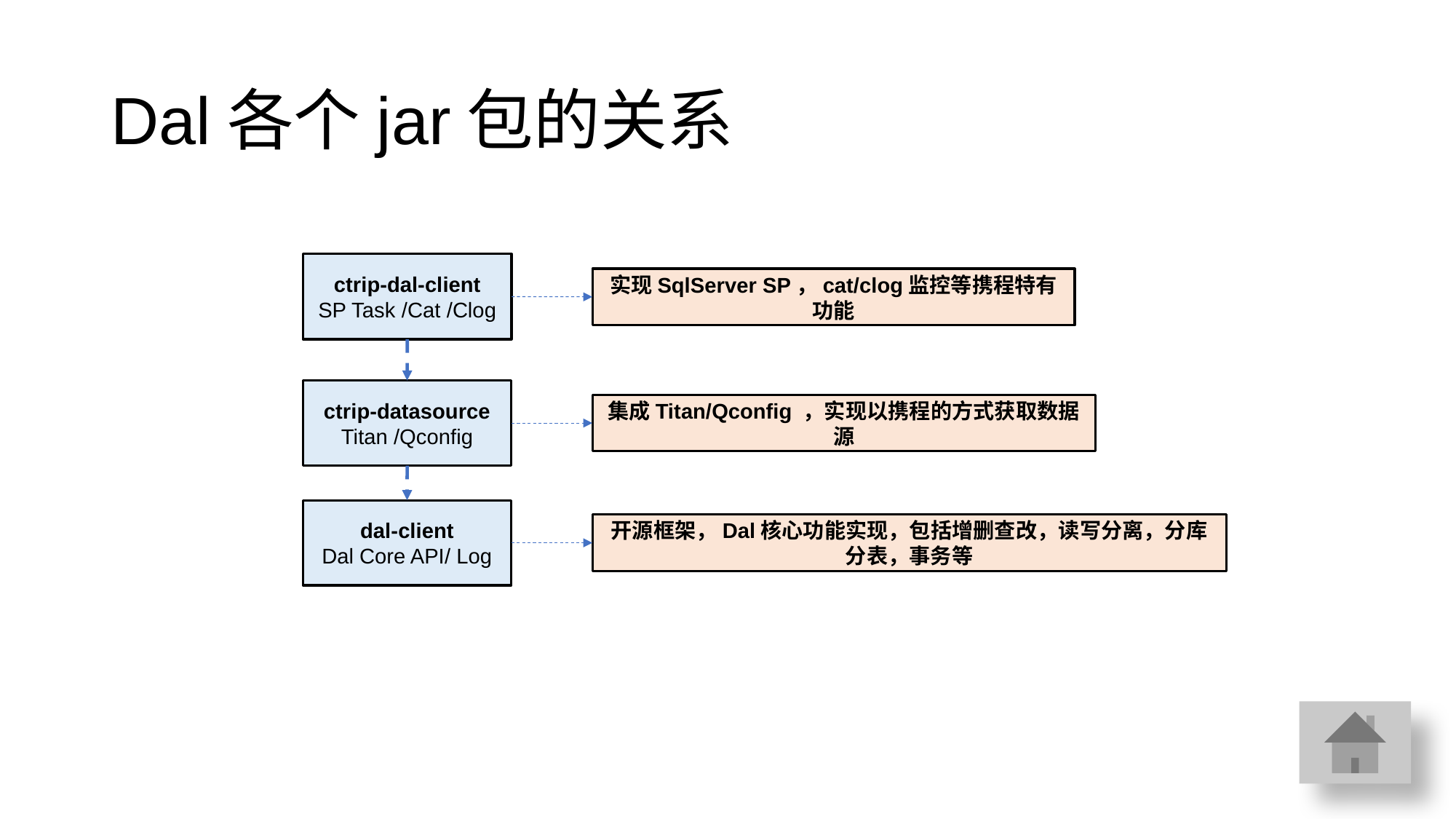

# Dal各个jar包的关系
ctrip-dal-client
SP Task /Cat /Clog
ctrip-datasource
Titan /Qconfig
dal-client
Dal Core API/ Log
实现SqlServer SP，cat/clog监控等携程特有功能
集成Titan/Qconfig ，实现以携程的方式获取数据源
开源框架，Dal核心功能实现，包括增删查改，读写分离，分库分表，事务等